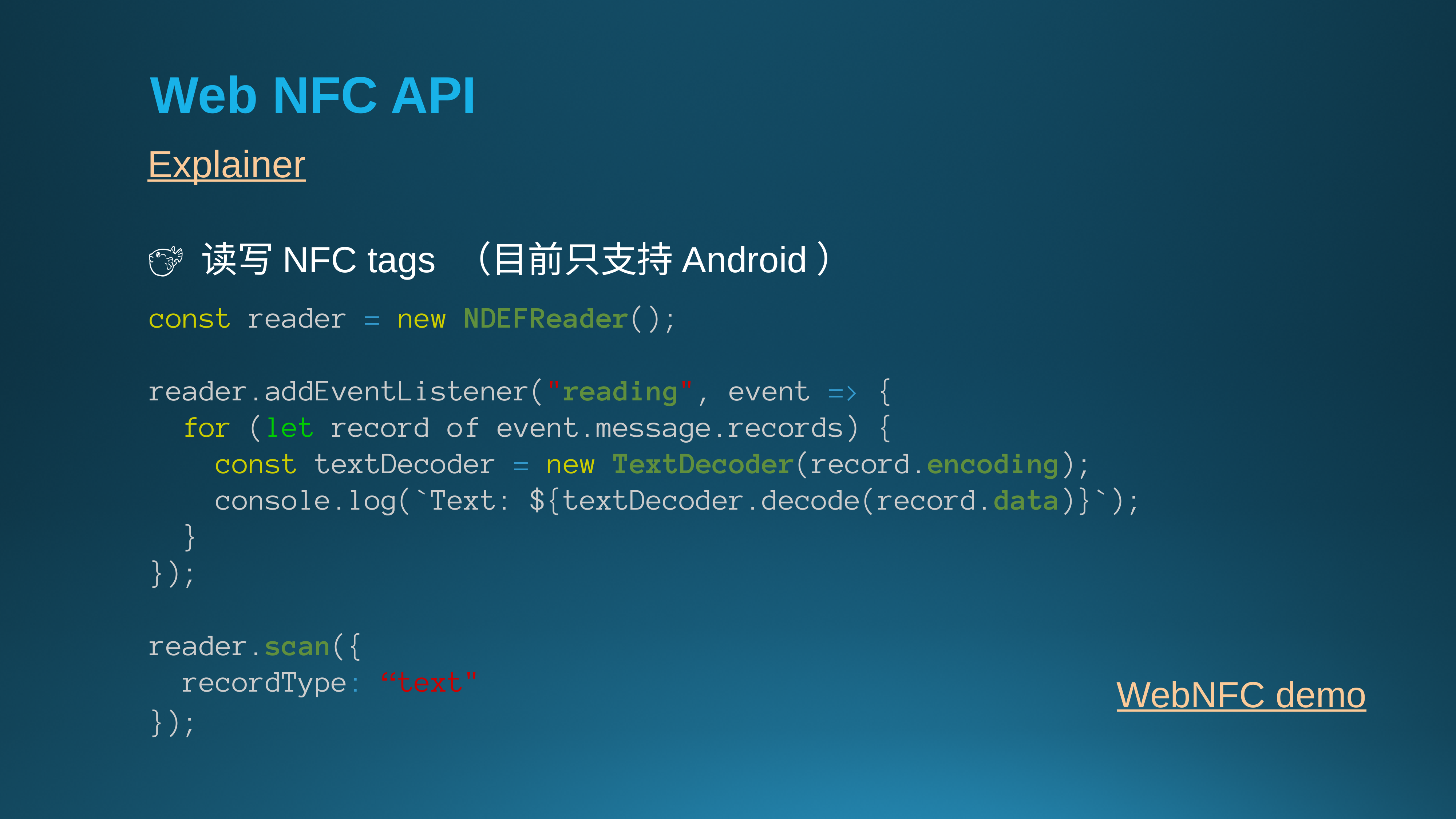

# Web NFC API
Explainer

🐡 读写NFC tags （目前只支持Android）

const reader = new NDEFReader();

reader.addEventListener("reading", event => {
  for (let record of event.message.records) {
    const textDecoder = new TextDecoder(record.encoding);
    console.log(`Text: ${textDecoder.decode(record.data)}`);
  }
});

reader.scan({
  recordType: “text"
});

WebNFC demo